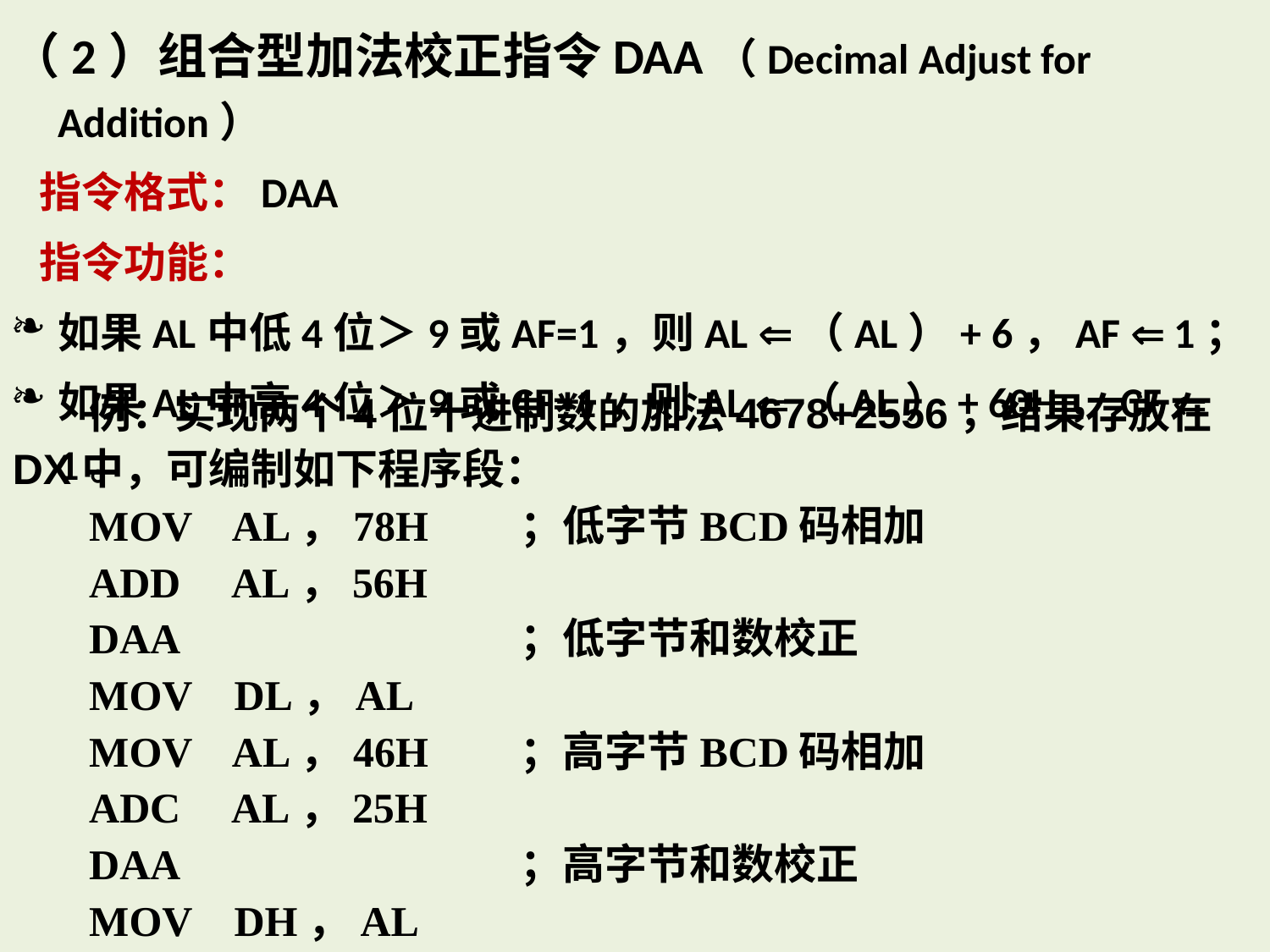

（2）组合型加法校正指令DAA（Decimal Adjust for Addition）
  指令格式：DAA
  指令功能：
如果AL中低4位＞9或AF=1，则AL ⇐（AL）+ 6，AF ⇐ 1；
如果AL中高4位＞9或CF=1，则AL ⇐（AL）+ 60H，CF ⇐ 1。
例：实现两个4位十进制数的加法4678+2556，结果存放在DX中，可编制如下程序段：
MOV    AL，78H	；低字节BCD码相加
ADD     AL，56H
DAA			；低字节和数校正
MOV    DL，AL
MOV    AL，46H	；高字节BCD码相加
ADC     AL，25H
DAA			；高字节和数校正
MOV    DH，AL
163